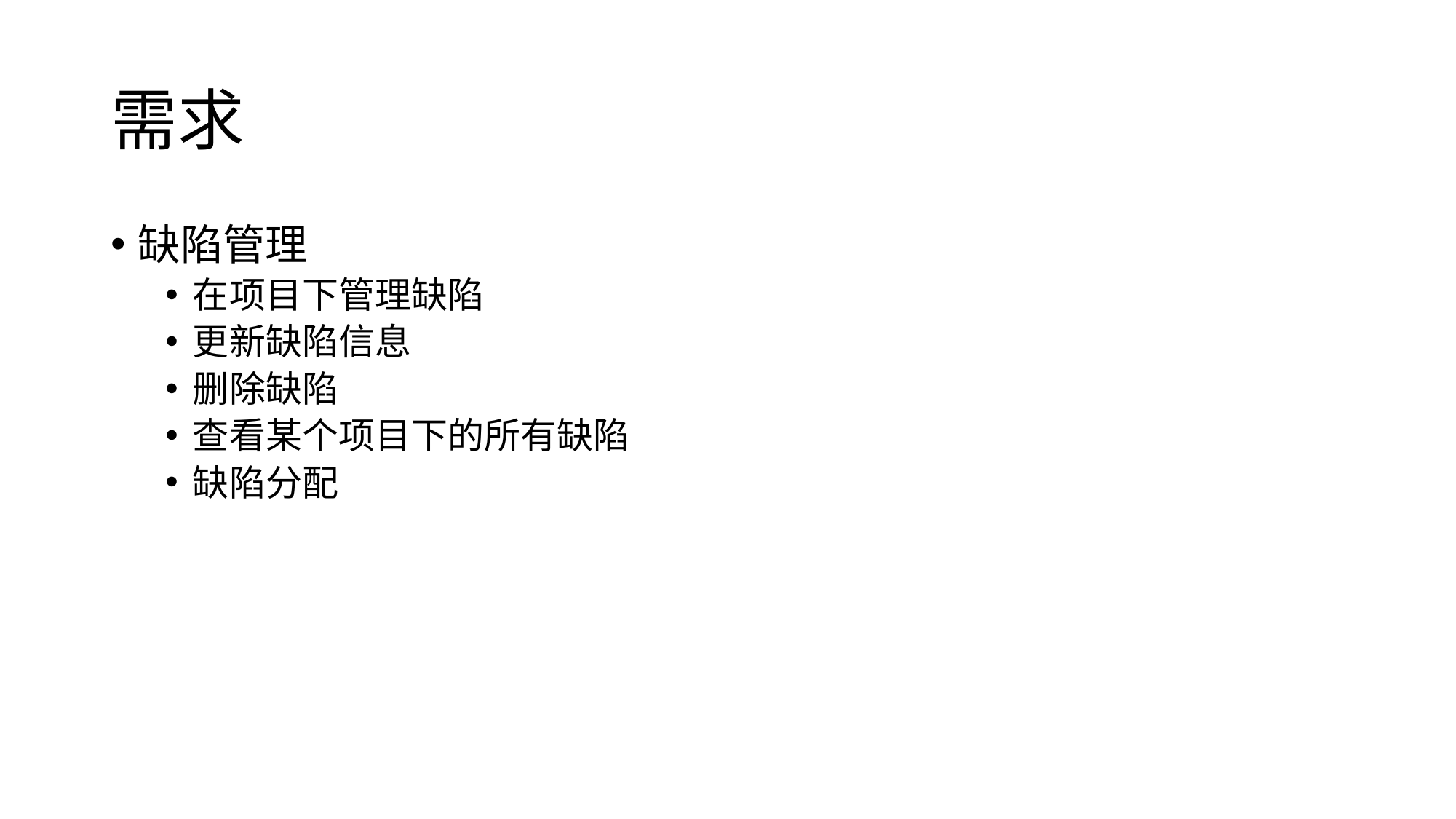

# 需求
缺陷管理
在项目下管理缺陷
更新缺陷信息
删除缺陷
查看某个项目下的所有缺陷
缺陷分配